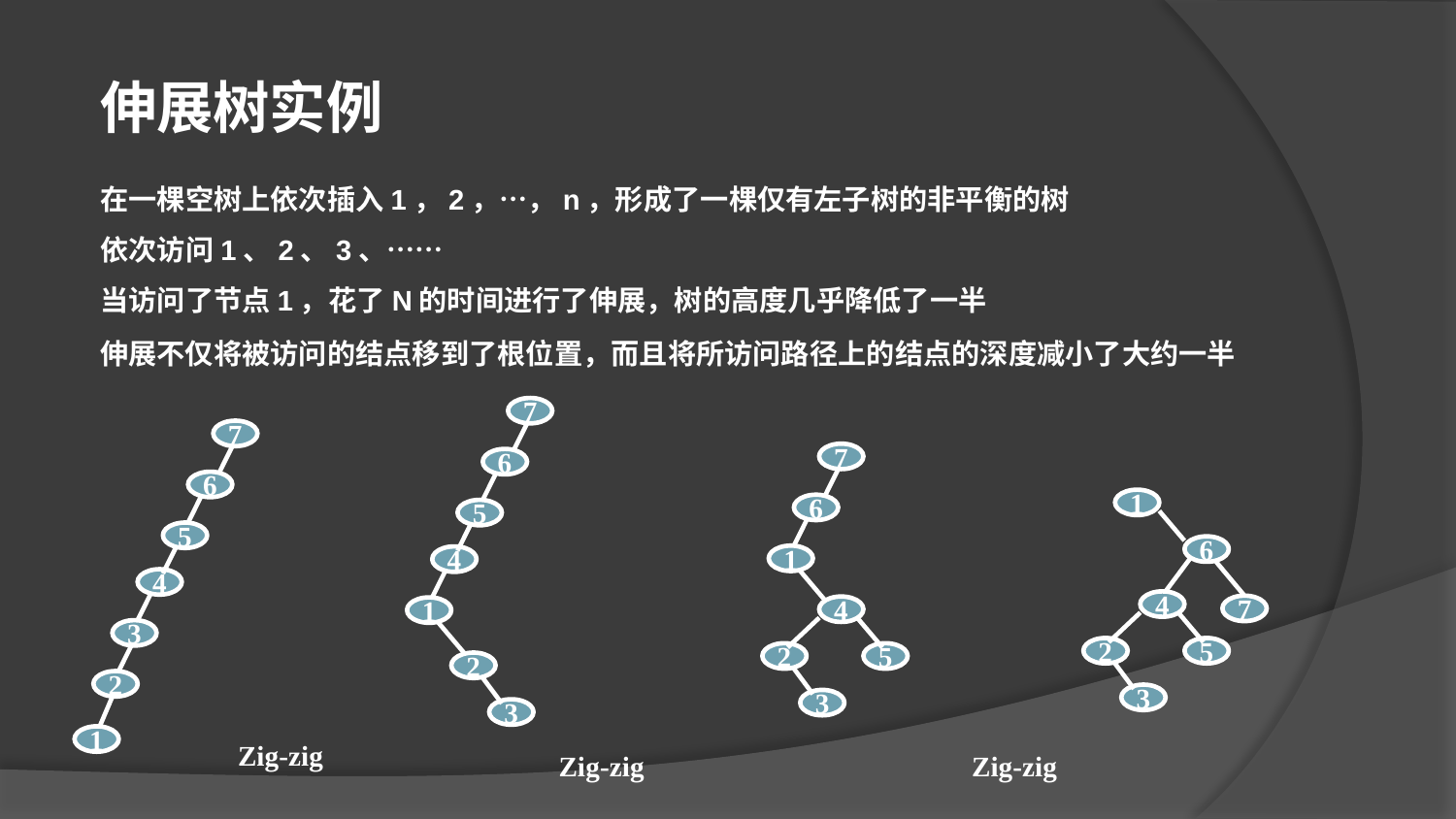

伸展树实例
在一棵空树上依次插入1，2，…，n，形成了一棵仅有左子树的非平衡的树
依次访问1、2、3、……
当访问了节点1，花了N的时间进行了伸展，树的高度几乎降低了一半
伸展不仅将被访问的结点移到了根位置，而且将所访问路径上的结点的深度减小了大约一半
7

6

5

4

1

2

3
7

6

5

4

3

2

1
7

6

1

4

2
5

3
1

6

4
7

2
5

3
Zig-zig
Zig-zig
Zig-zig